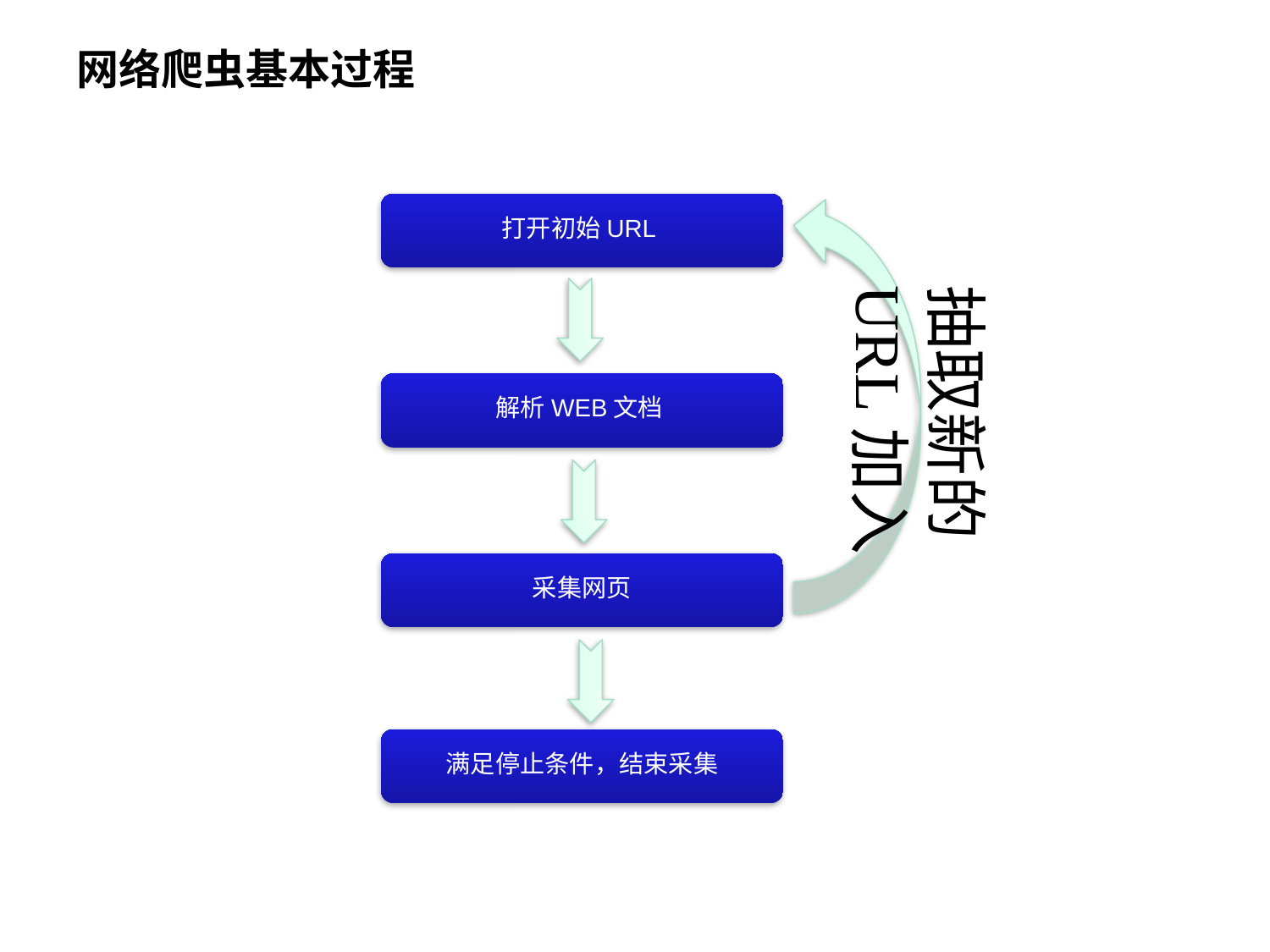

# 网络爬虫基本过程

打开初始URL
抽取新的URL加入

解析WEB文档

采集网页

满足停止条件，结束采集
41